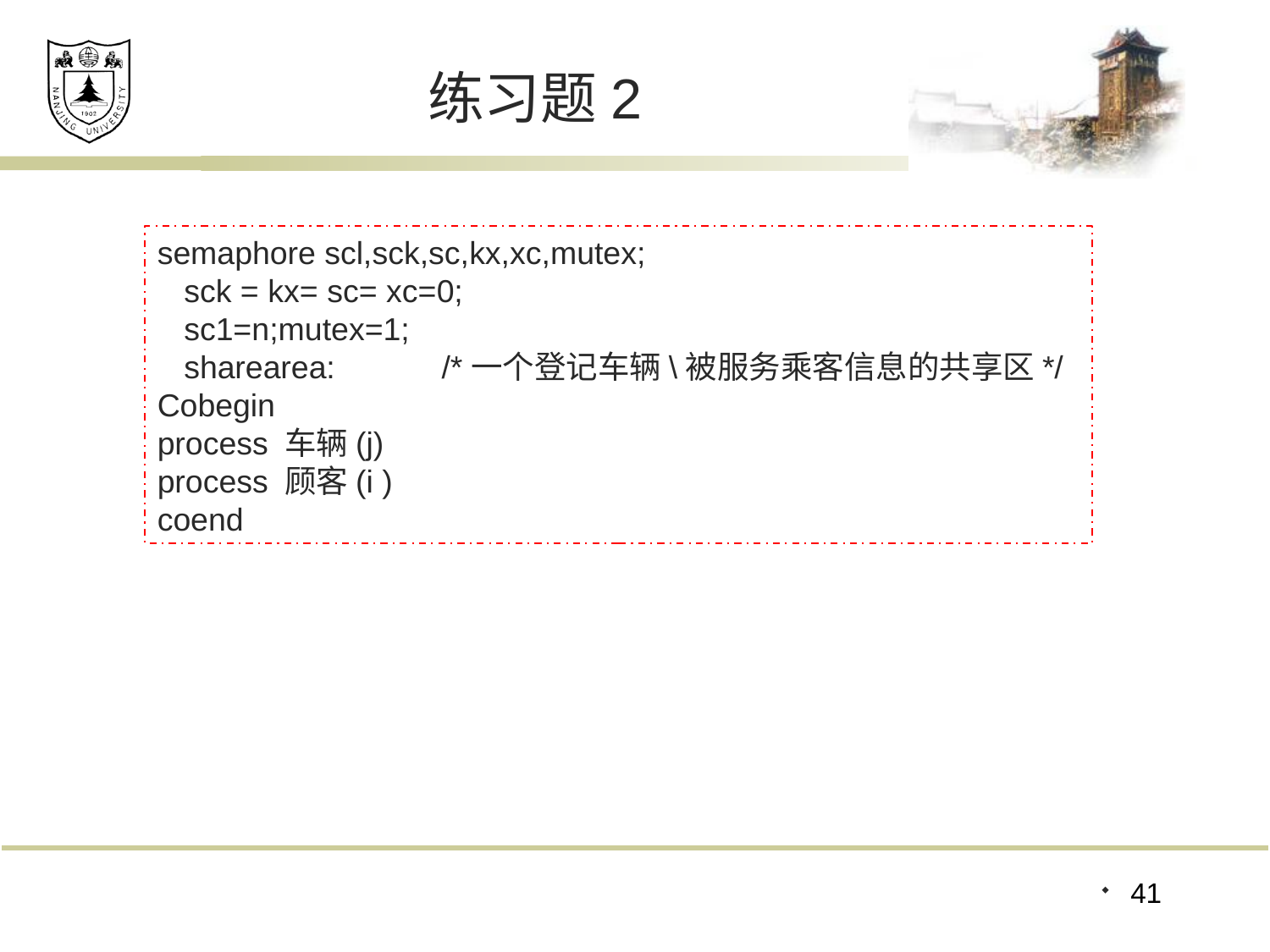

# 练习题2
semaphore scl,sck,sc,kx,xc,mutex;
   sck = kx= sc= xc=0;
   sc1=n;mutex=1;
   sharearea:            /*一个登记车辆\被服务乘客信息的共享区*/
Cobegin
process 车辆(j)
process 顾客(i )
coend
41